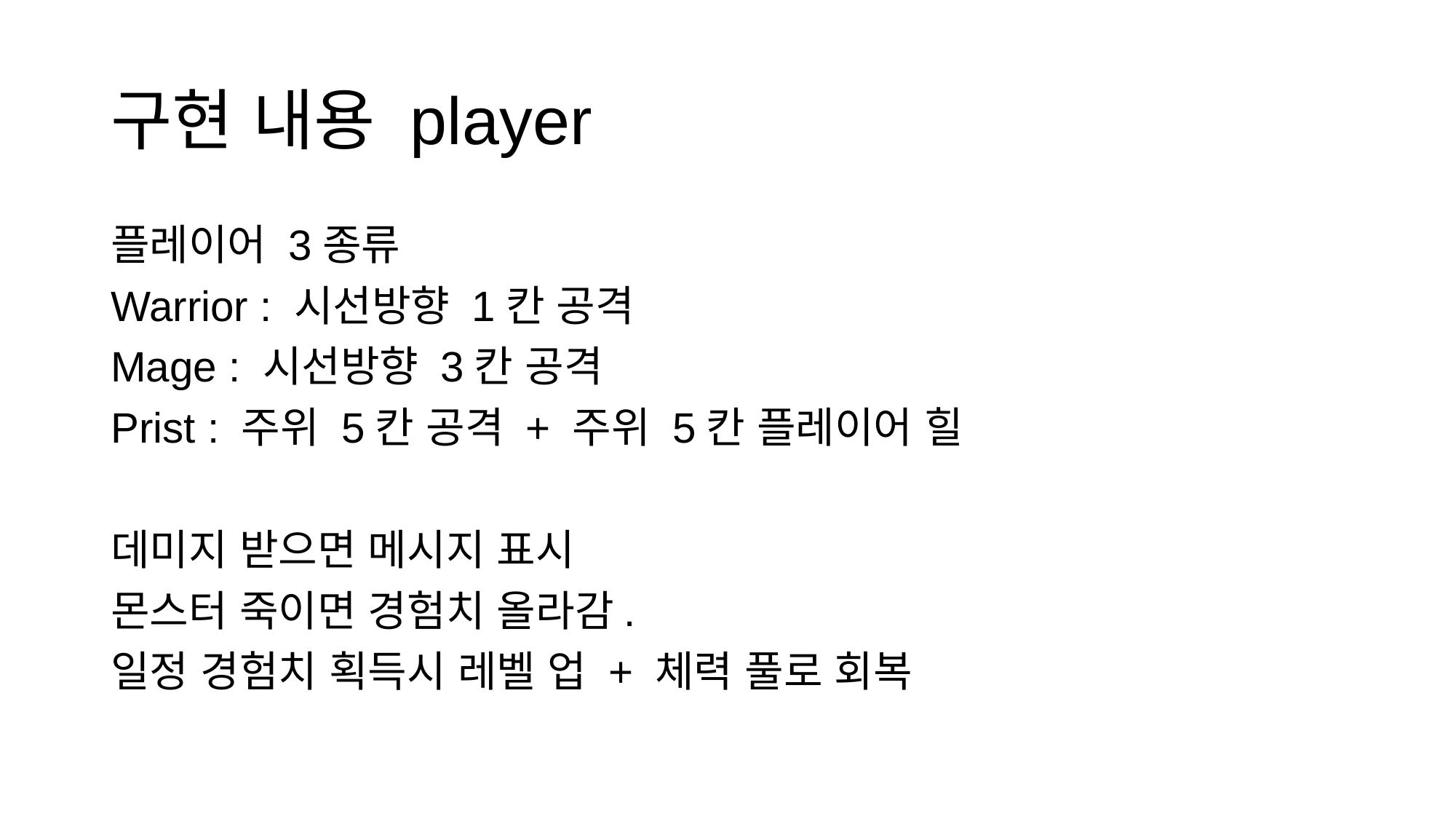

# 구현 내용 player
플레이어 3종류
Warrior : 시선방향 1칸 공격
Mage : 시선방향 3칸 공격
Prist : 주위 5칸 공격 + 주위 5칸 플레이어 힐

데미지 받으면 메시지 표시
몬스터 죽이면 경험치 올라감.
일정 경험치 획득시 레벨 업 + 체력 풀로 회복